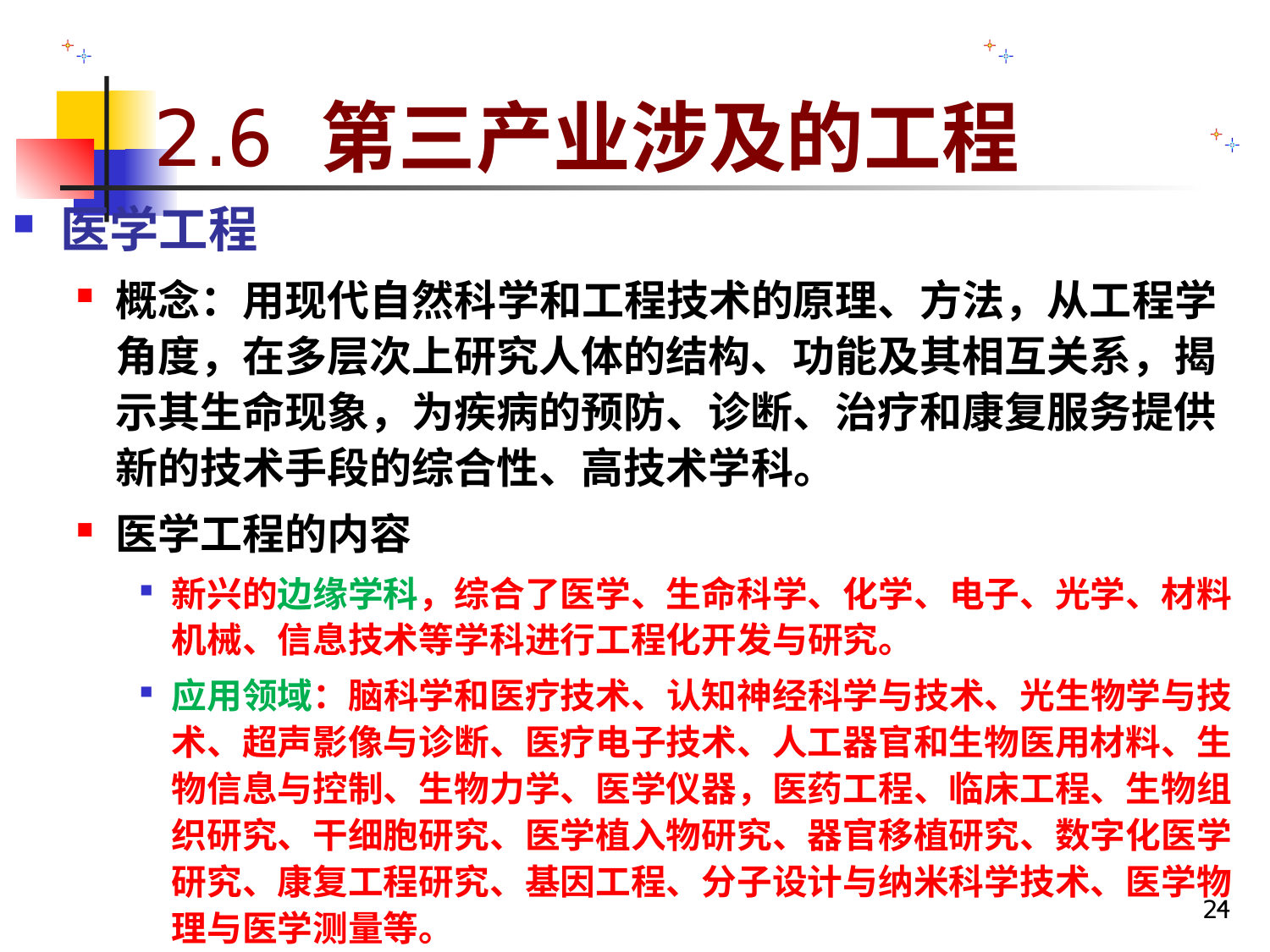

# 2.6 第三产业涉及的工程
医学工程
概念：用现代自然科学和工程技术的原理、方法，从工程学角度，在多层次上研究人体的结构、功能及其相互关系，揭示其生命现象，为疾病的预防、诊断、治疗和康复服务提供新的技术手段的综合性、高技术学科。
医学工程的内容
新兴的边缘学科，综合了医学、生命科学、化学、电子、光学、材料机械、信息技术等学科进行工程化开发与研究。
应用领域：脑科学和医疗技术、认知神经科学与技术、光生物学与技术、超声影像与诊断、医疗电子技术、人工器官和生物医用材料、生物信息与控制、生物力学、医学仪器，医药工程、临床工程、生物组织研究、干细胞研究、医学植入物研究、器官移植研究、数字化医学研究、康复工程研究、基因工程、分子设计与纳米科学技术、医学物理与医学测量等。

24